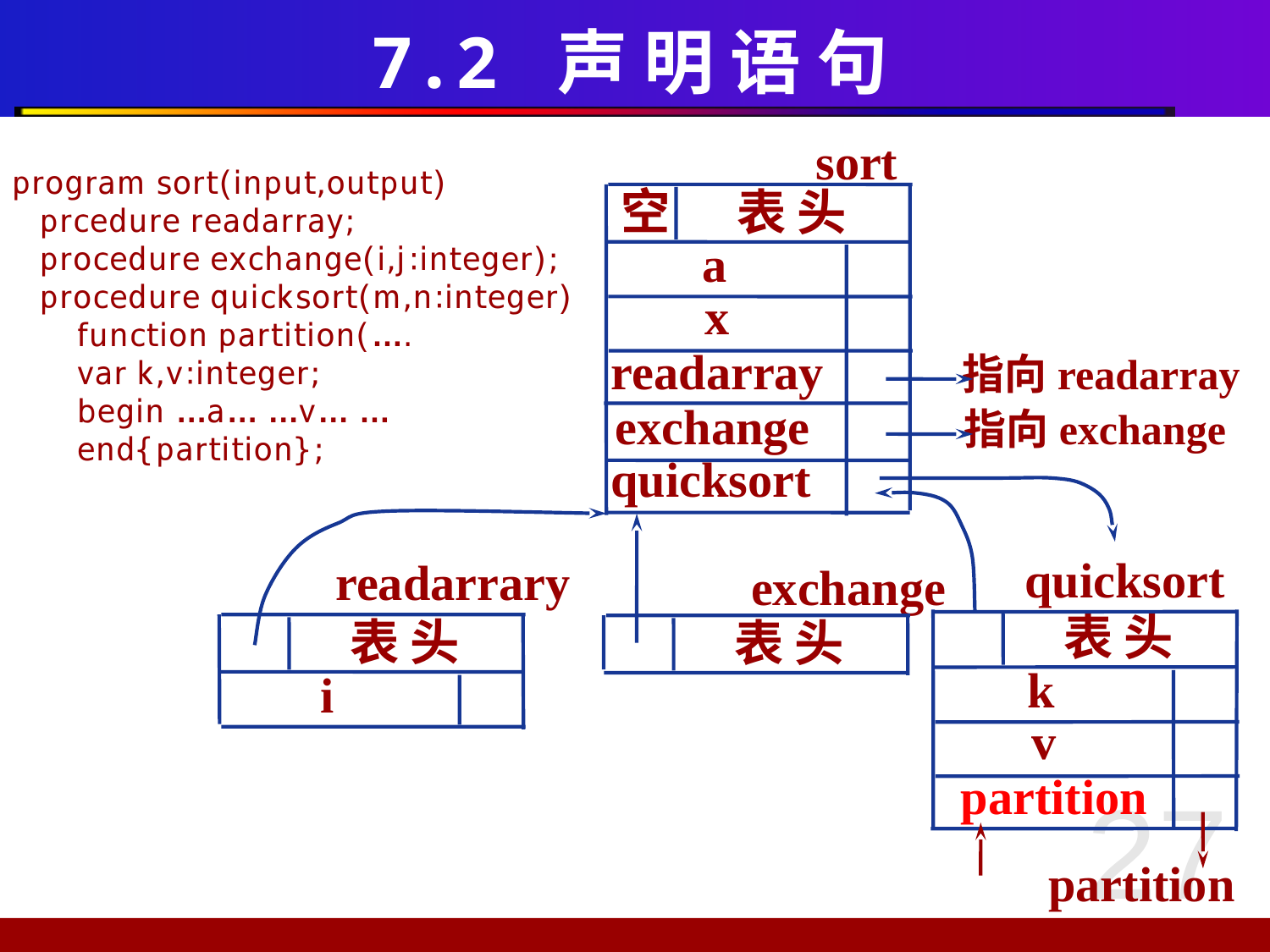

# 7.2 声 明 语 句
sort
空
表 头

a

x

readarray
指向readarray

exchange
指向exchange

quicksort

quicksort
readarrary
exchange
表 头
表 头
表 头

k
i

v

partition

partition
program sort(input,output)
   prcedure readarray;
   procedure exchange(i,j:integer);
   procedure quicksort(m,n:integer)
       function partition(….
       var k,v:integer;
       begin …a… …v… …
       end{partition};

27